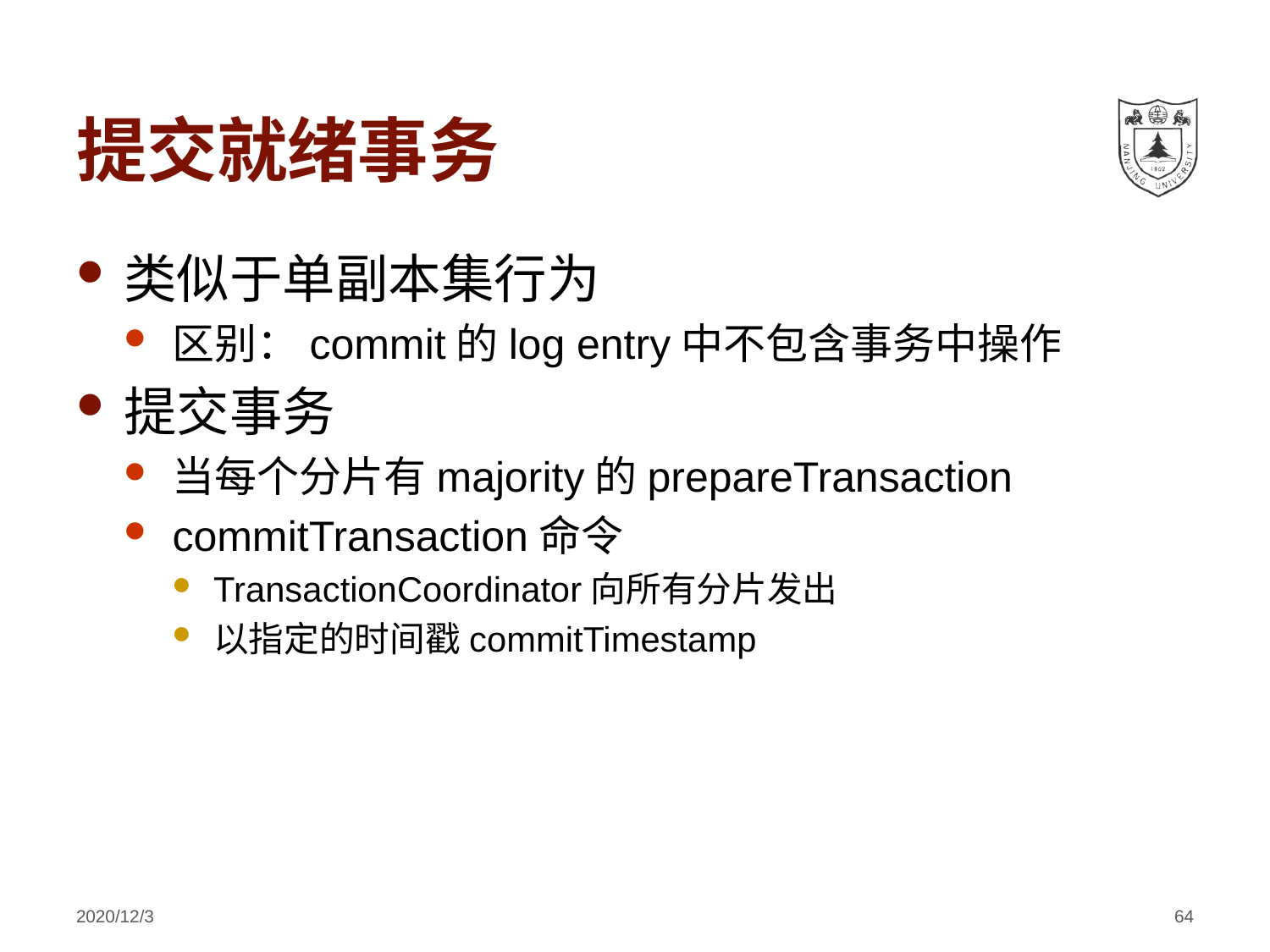

# 提交就绪事务
类似于单副本集行为
区别：commit的log entry中不包含事务中操作
提交事务
当每个分片有majority的prepareTransaction
commitTransaction命令
TransactionCoordinator向所有分片发出
以指定的时间戳commitTimestamp

2020/12/3

64